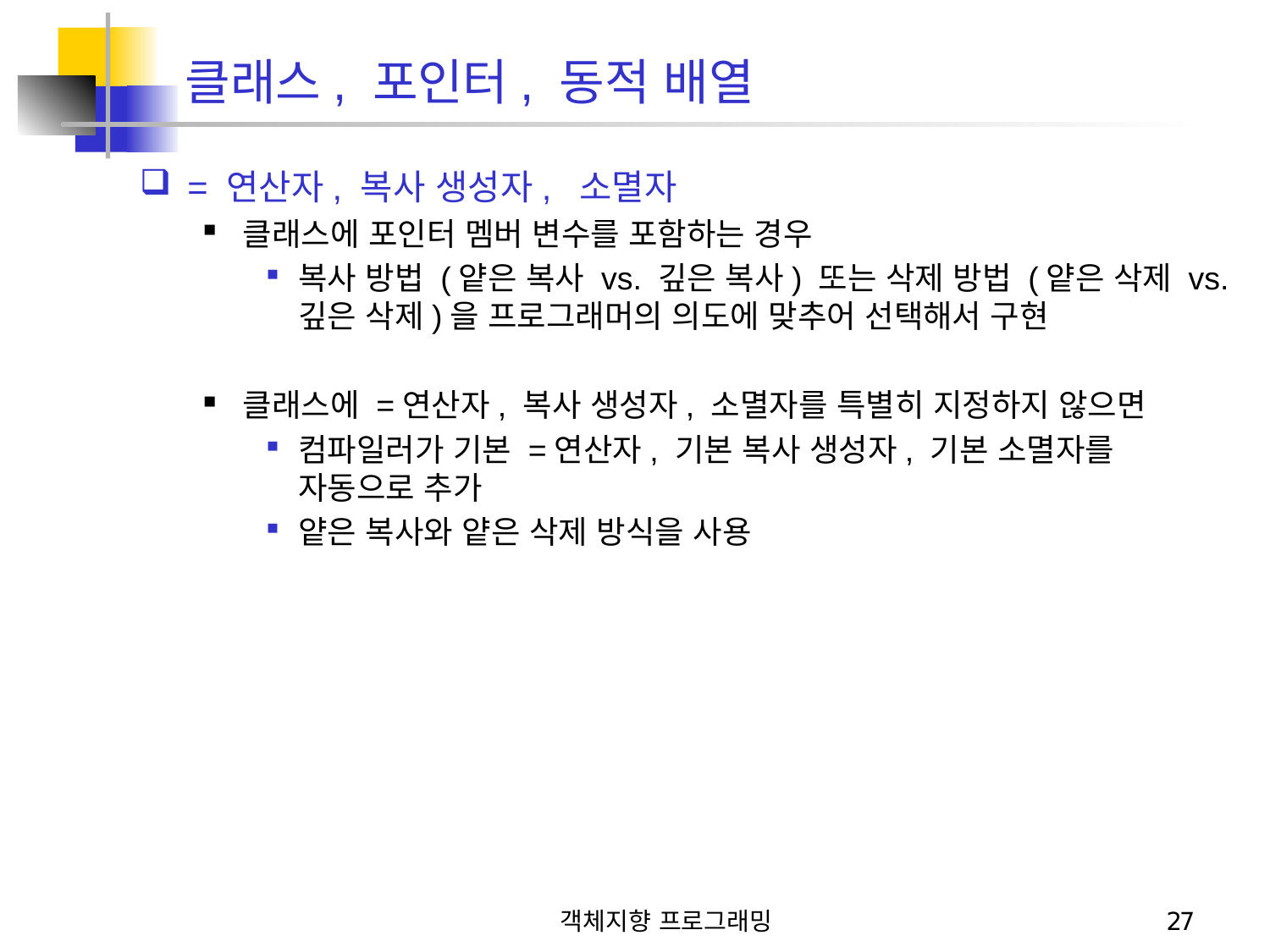

클래스, 포인터, 동적 배열
= 연산자, 복사 생성자,  소멸자
클래스에 포인터 멤버 변수를 포함하는 경우
복사 방법 (얕은 복사 vs. 깊은 복사) 또는 삭제 방법 (얕은 삭제 vs. 깊은 삭제)을 프로그래머의 의도에 맞추어 선택해서 구현

클래스에 =연산자, 복사 생성자, 소멸자를 특별히 지정하지 않으면
컴파일러가 기본 =연산자, 기본 복사 생성자, 기본 소멸자를 자동으로 추가
얕은 복사와 얕은 삭제 방식을 사용
객체지향 프로그래밍
27